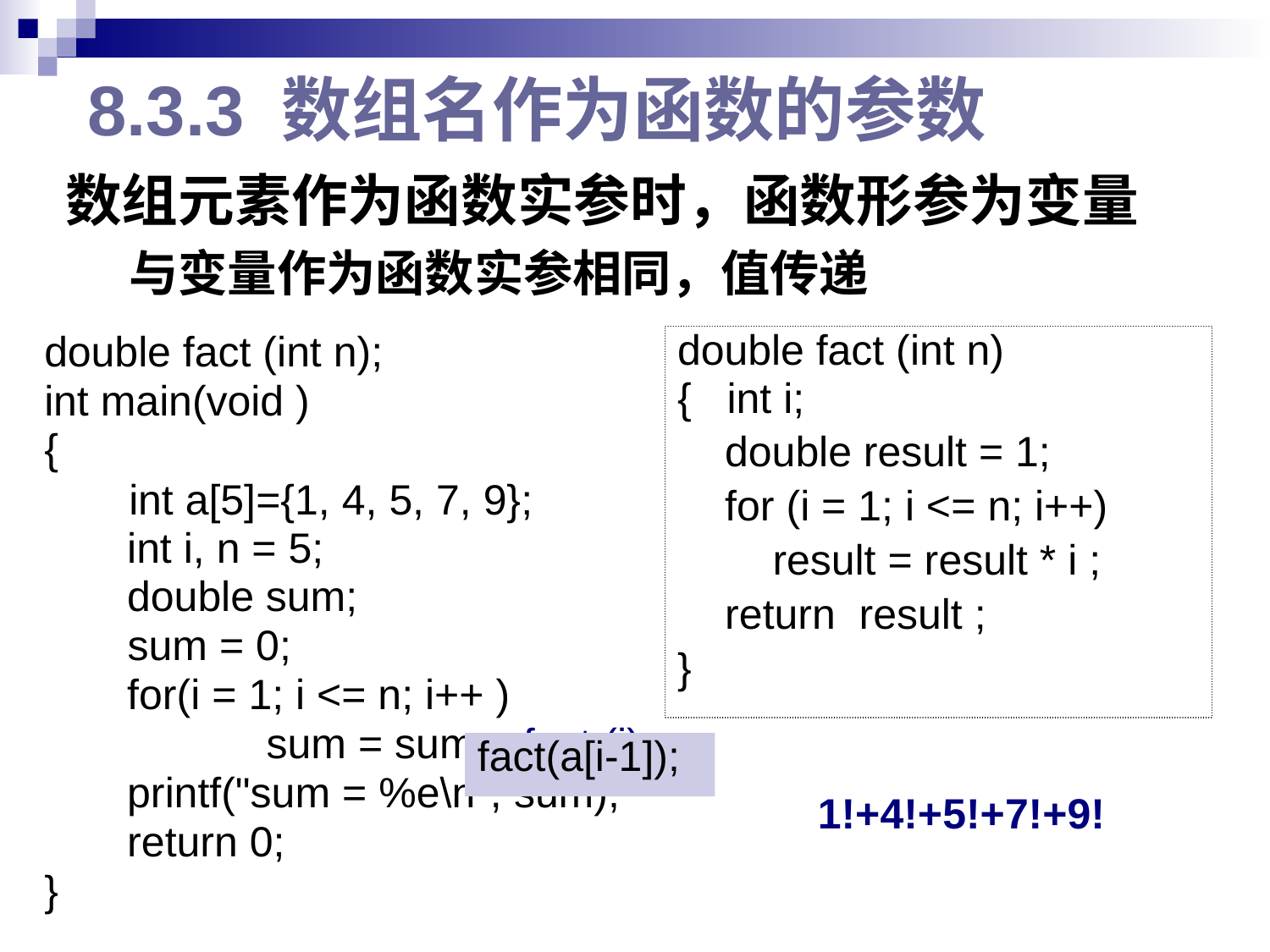

# 8.3.3 数组名作为函数的参数
数组元素作为函数实参时，函数形参为变量
与变量作为函数实参相同，值传递
double fact (int n)
{   int i;
    double result = 1;
    for (i = 1; i <= n; i++)
	    result = result * i ;
    return  result ;
}
double fact (int n);
int main(void )
{

       int i, n = 5;
       double sum;
	   sum = 0;
       for(i = 1; i <= n; i++ )
		    sum = sum + fact (i);
       printf("sum = %e\n", sum);
       return 0;
}
int a[5]={1, 4, 5, 7, 9};
fact(a[i-1]);
1!+4!+5!+7!+9!